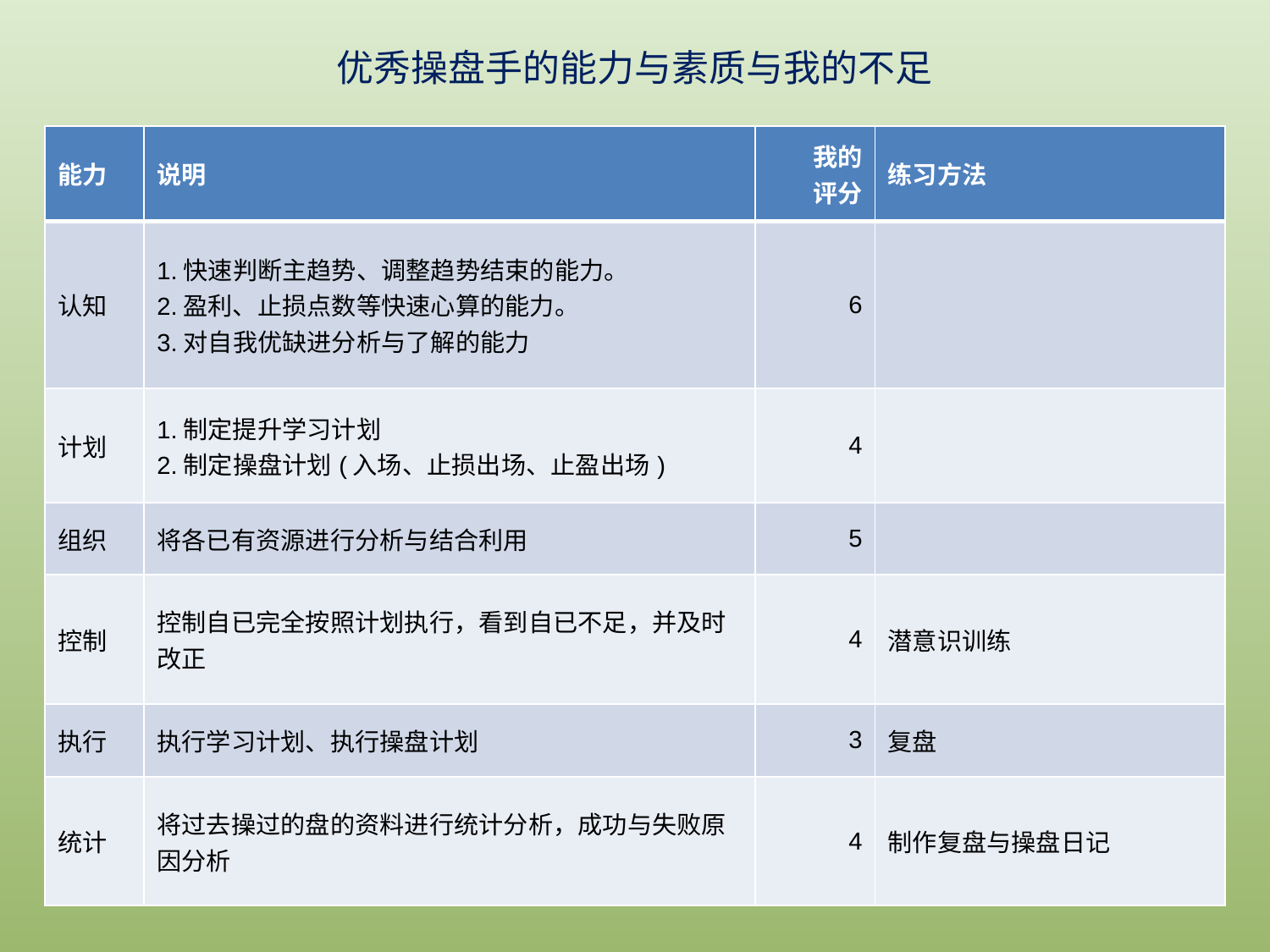

优秀操盘手的能力与素质与我的不足
| 能力 | 说明 | 我的 评分 | 练习方法 |
| --- | --- | --- | --- |
| 认知 | 1.快速判断主趋势、调整趋势结束的能力。 2.盈利、止损点数等快速心算的能力。 3.对自我优缺进分析与了解的能力 | 6 |  |
| 计划 | 1.制定提升学习计划 2.制定操盘计划(入场、止损出场、止盈出场) | 4 |  |
| 组织 | 将各已有资源进行分析与结合利用 | 5 |  |
| 控制 | 控制自已完全按照计划执行，看到自已不足，并及时改正 | 4 | 潜意识训练 |
| 执行 | 执行学习计划、执行操盘计划 | 3 | 复盘 |
| 统计 | 将过去操过的盘的资料进行统计分析，成功与失败原因分析 | 4 | 制作复盘与操盘日记 |